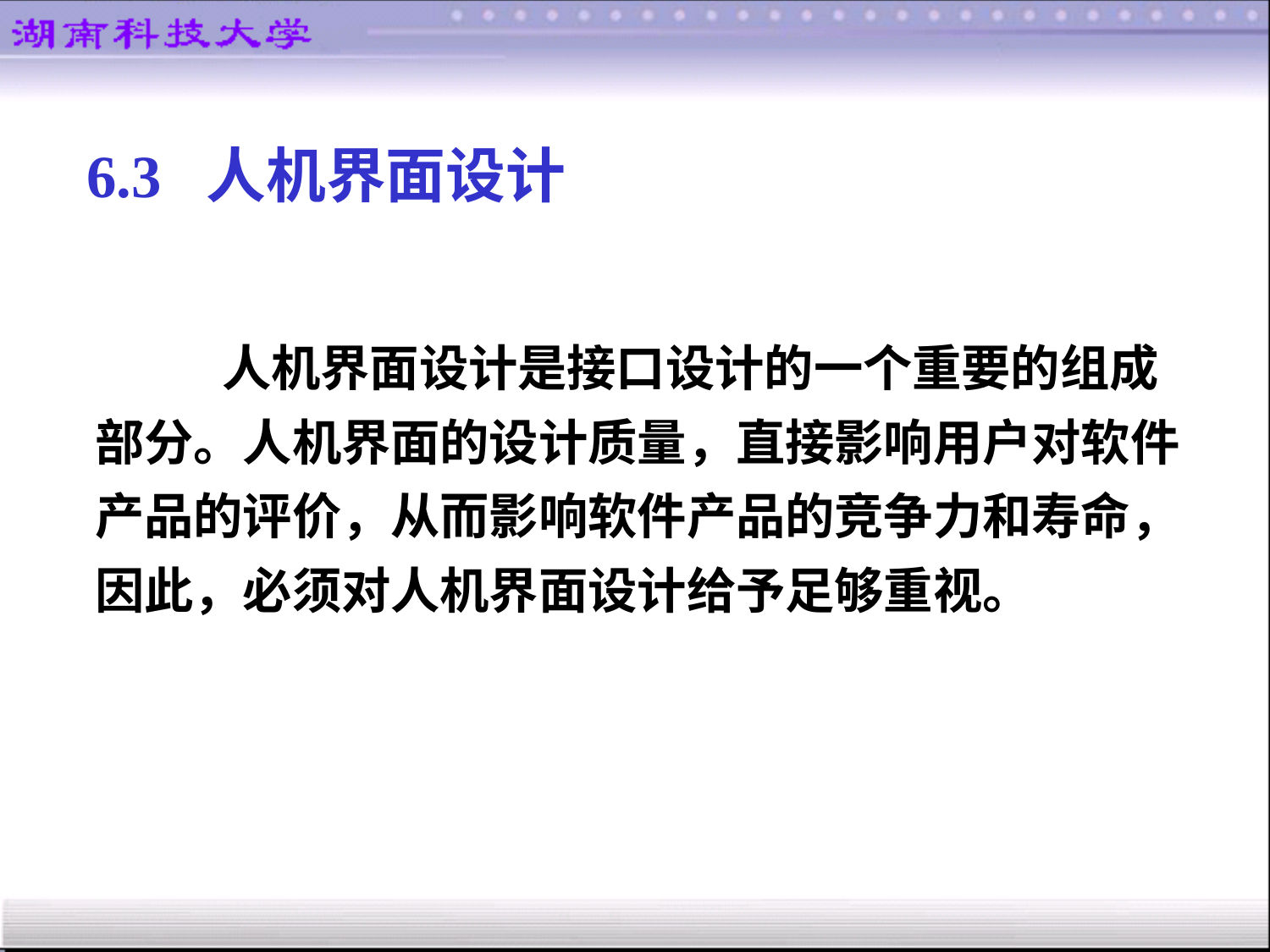

6.3  人机界面设计
		人机界面设计是接口设计的一个重要的组成部分。人机界面的设计质量，直接影响用户对软件产品的评价，从而影响软件产品的竞争力和寿命，因此，必须对人机界面设计给予足够重视。